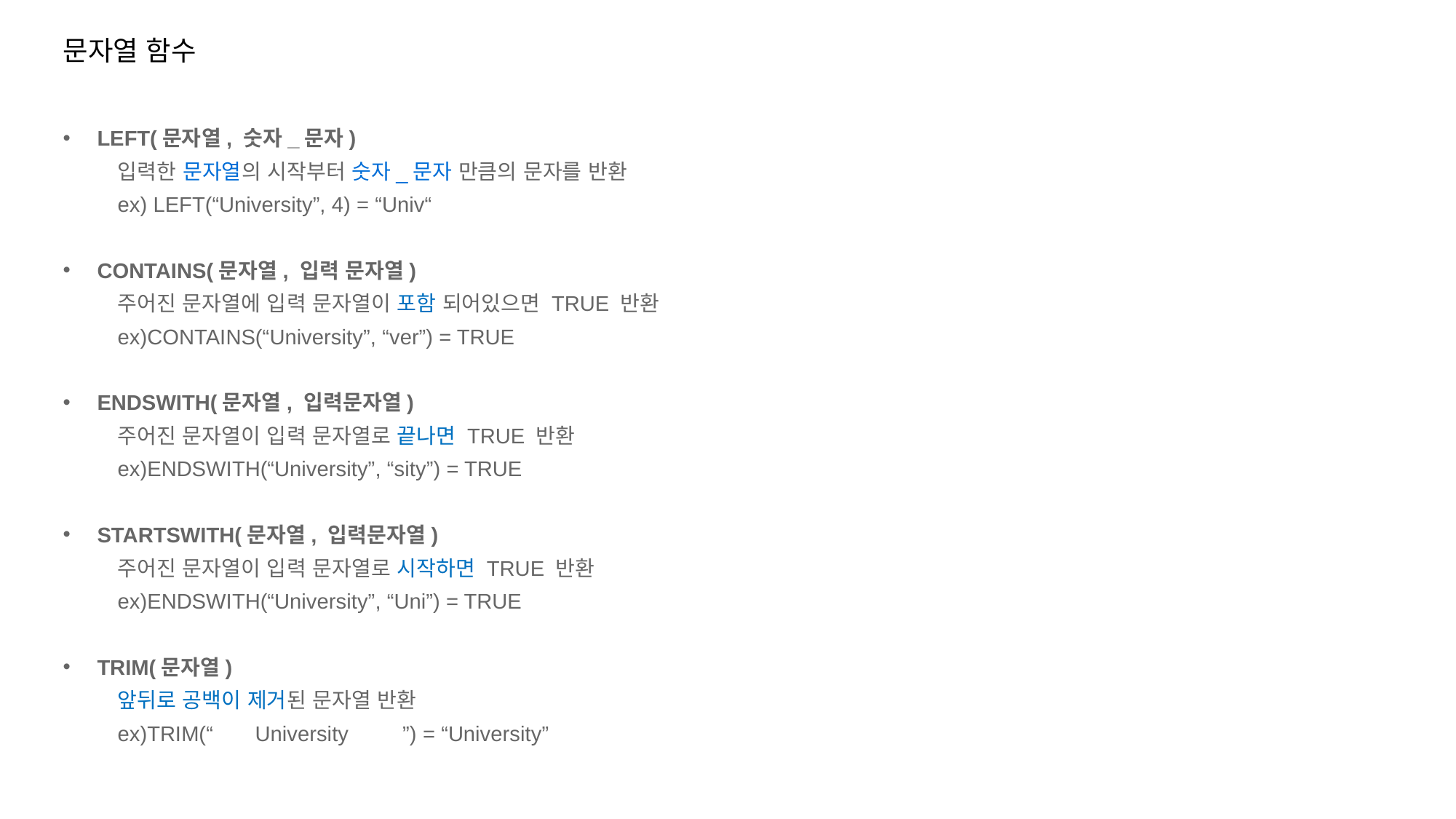

문자열 함수
LEFT(문자열, 숫자_문자)
입력한 문자열의 시작부터 숫자_문자 만큼의 문자를 반환
ex) LEFT(“University”, 4) = “Univ“

CONTAINS(문자열, 입력 문자열)
주어진 문자열에 입력 문자열이 포함 되어있으면 TRUE 반환
ex)CONTAINS(“University”, “ver”) = TRUE

ENDSWITH(문자열, 입력문자열)
주어진 문자열이 입력 문자열로 끝나면 TRUE 반환
ex)ENDSWITH(“University”, “sity”) = TRUE

STARTSWITH(문자열, 입력문자열)
주어진 문자열이 입력 문자열로 시작하면 TRUE 반환
ex)ENDSWITH(“University”, “Uni”) = TRUE

TRIM(문자열)
앞뒤로 공백이 제거된 문자열 반환
ex)TRIM(“       University         ”) = “University”